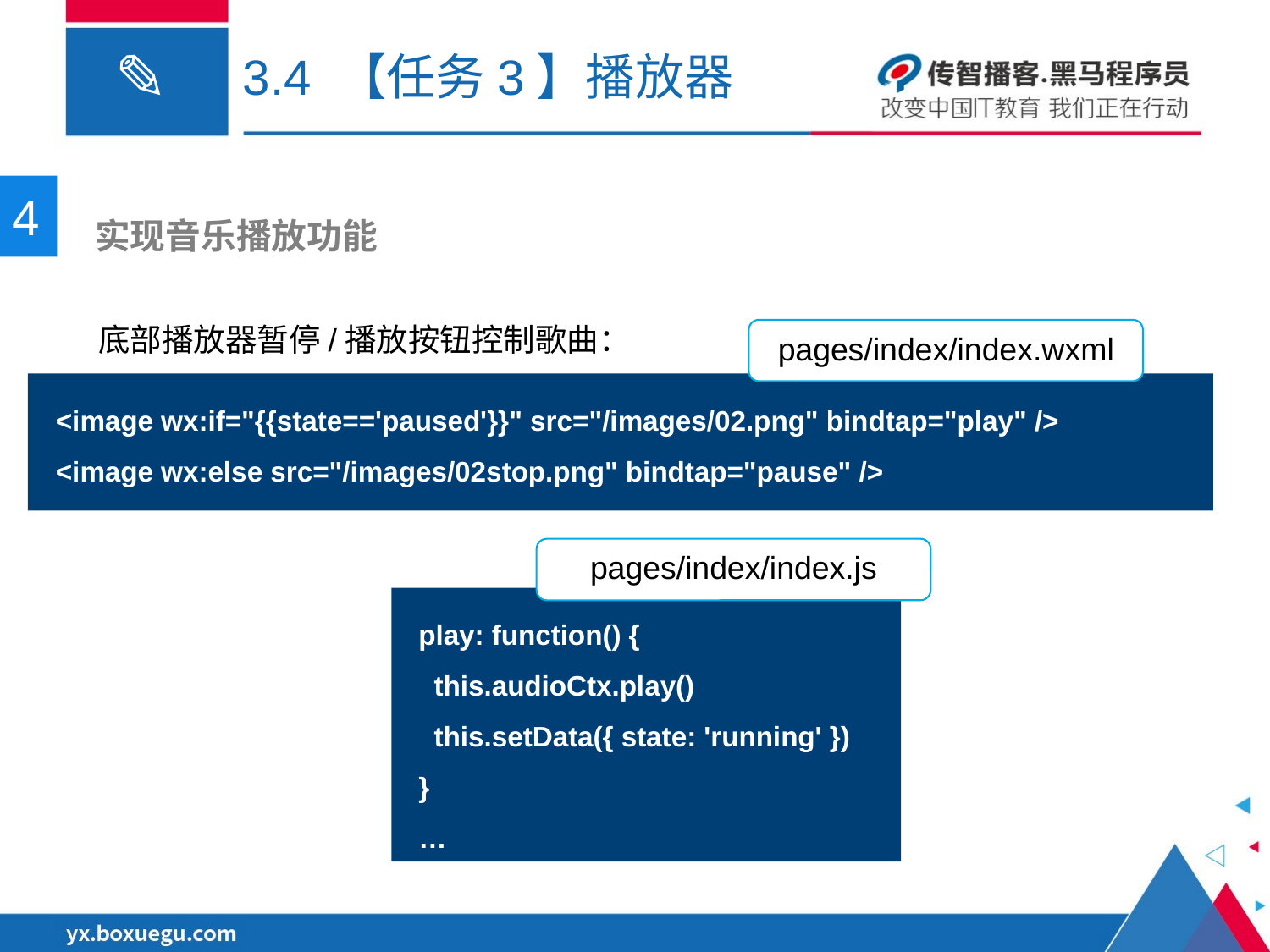

# 3.4 【任务3】播放器

4
  实现音乐播放功能
底部播放器暂停/播放按钮控制歌曲：
pages/index/index.wxml

<image wx:if="{{state=='paused'}}" src="/images/02.png" bindtap="play" />
<image wx:else src="/images/02stop.png" bindtap="pause" />
pages/index/index.js

play: function() {
  this.audioCtx.play()
  this.setData({ state: 'running' })
}
…